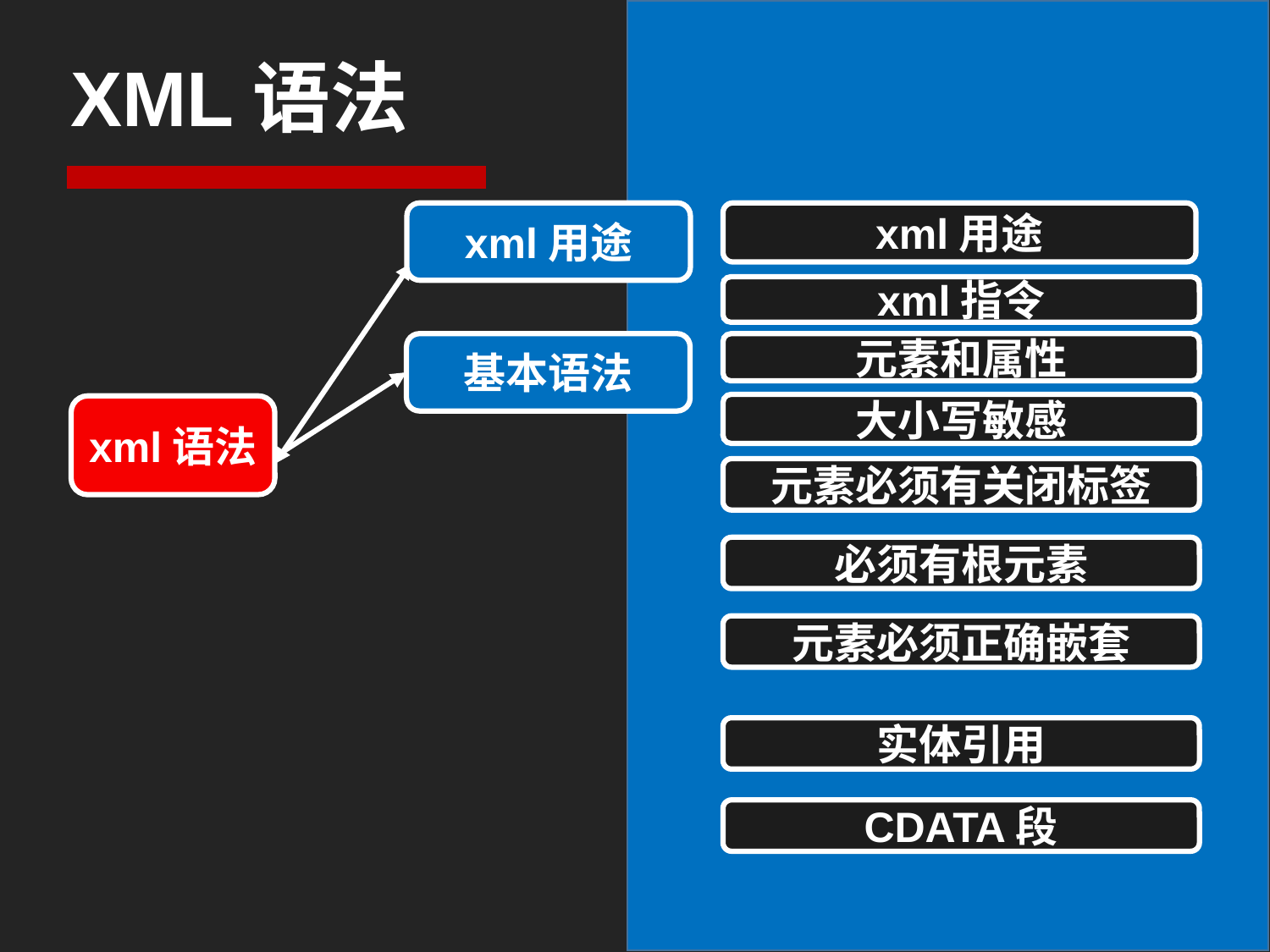

# XML语法

xml用途
xml用途
xml指令
基本语法
元素和属性
大小写敏感
xml语法
元素必须有关闭标签
必须有根元素
元素必须正确嵌套
实体引用
CDATA段